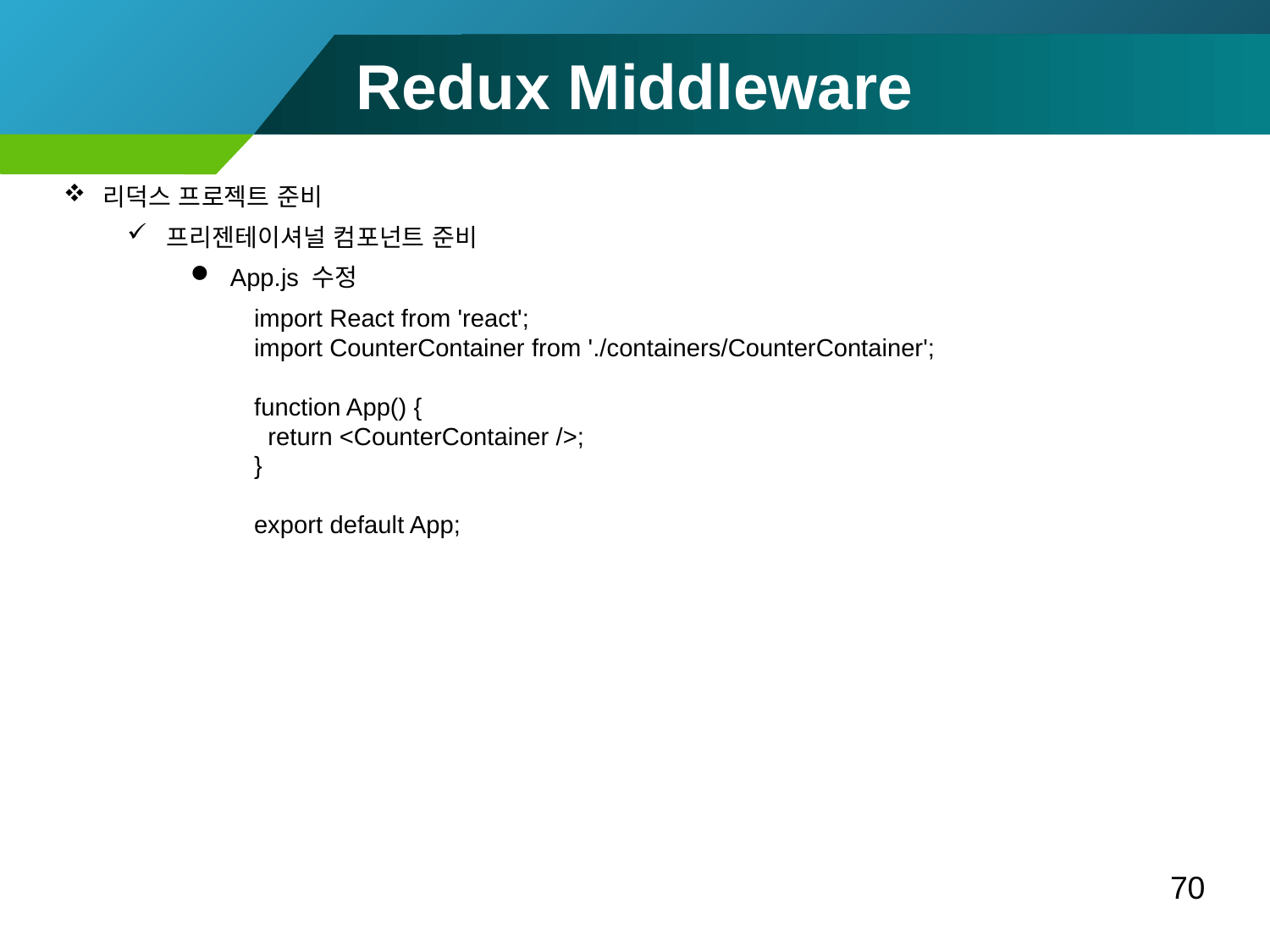

Redux Middleware
리덕스 프로젝트 준비
프리젠테이셔널 컴포넌트 준비
App.js 수정
import React from 'react';
import CounterContainer from './containers/CounterContainer';

function App() {
  return <CounterContainer />;
}

export default App;
70